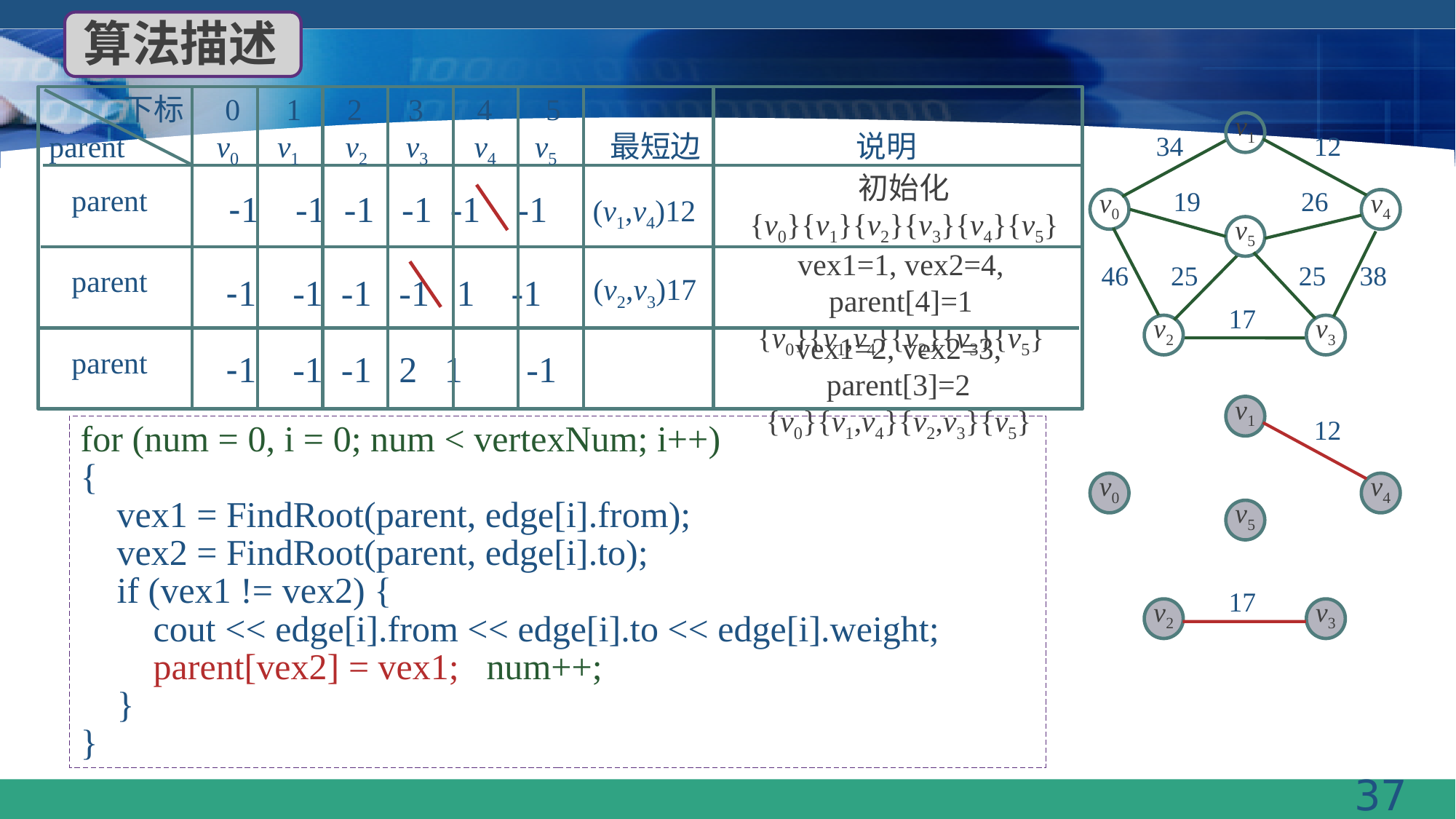

算法描述

       下标     0      1      2      3       4       5

v1
34
12

19
26
v0
v4

v5

46
25
25
38
17
v2
v3

parent            v0     v1      v2     v3      v4     v5      最短边                       说明
初始化
{v0}{v1}{v2}{v3}{v4}{v5}
-1    -1  -1   -1  -1    -1
parent
-1    -1  -1   -1   1    -1
(v1,v4)12
12

vex1=1, vex2=4, parent[4]=1
{v0}{v1,v4}{v2}{v3}{v5}
parent
-1    -1  -1   2   1       -1
(v2,v3)17
17

vex1=2, vex2=3, parent[3]=2
{v0}{v1,v4}{v2,v3}{v5}
parent
v1
v0
v4
v5
v2
v3
for (num = 0, i = 0; num < vertexNum; i++)
{
    vex1 = FindRoot(parent, edge[i].from);
    vex2 = FindRoot(parent, edge[i].to);
    if (vex1 != vex2) {
        cout << edge[i].from << edge[i].to << edge[i].weight;
        parent[vex2] = vex1;   num++;
    }
}